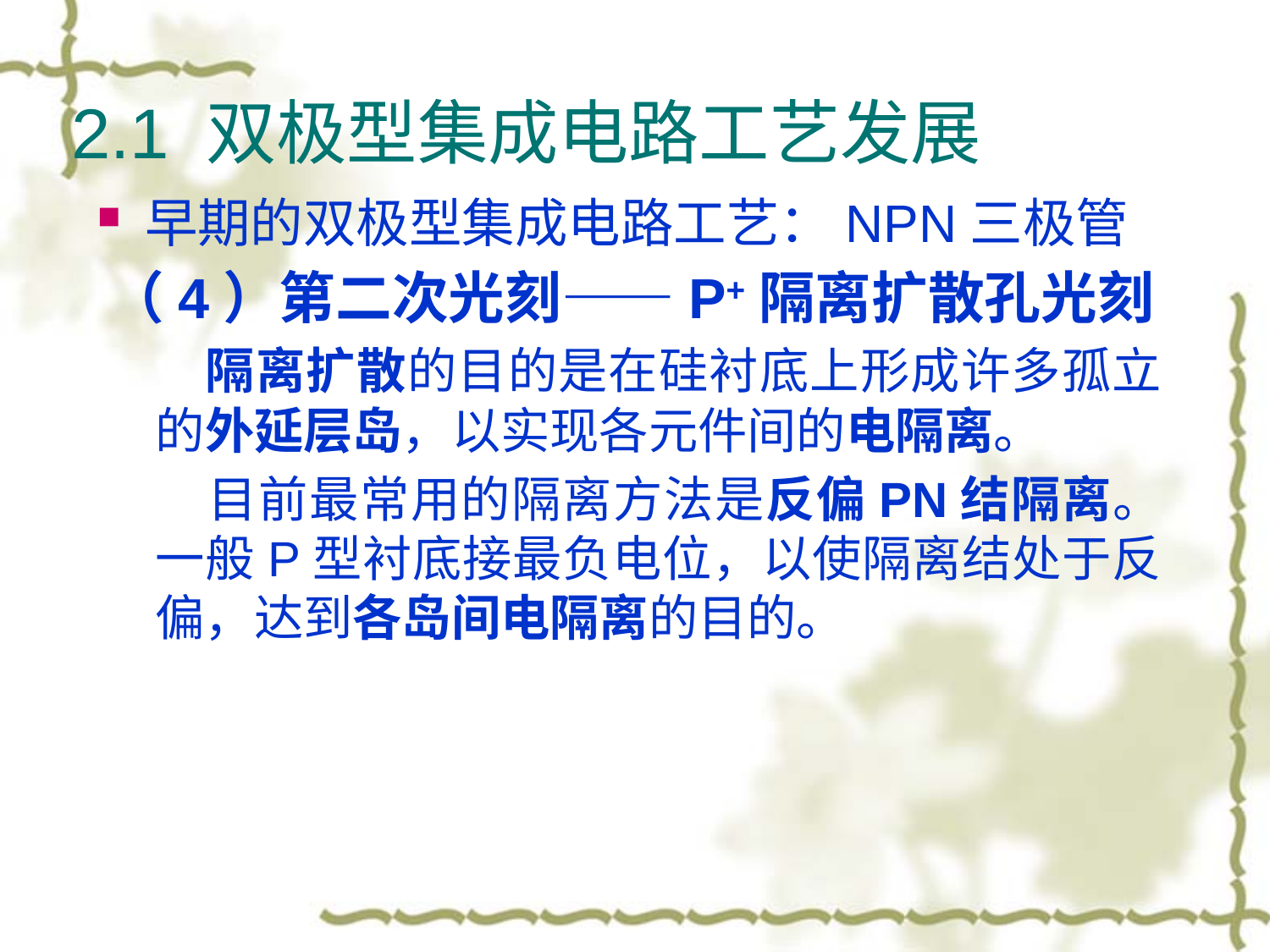

2.1 双极型集成电路工艺发展
早期的双极型集成电路工艺：NPN三极管
（4）第二次光刻——P+隔离扩散孔光刻
       隔离扩散的目的是在硅衬底上形成许多孤立的外延层岛，以实现各元件间的电隔离。
       目前最常用的隔离方法是反偏PN结隔离。一般P型衬底接最负电位，以使隔离结处于反偏，达到各岛间电隔离的目的。

9